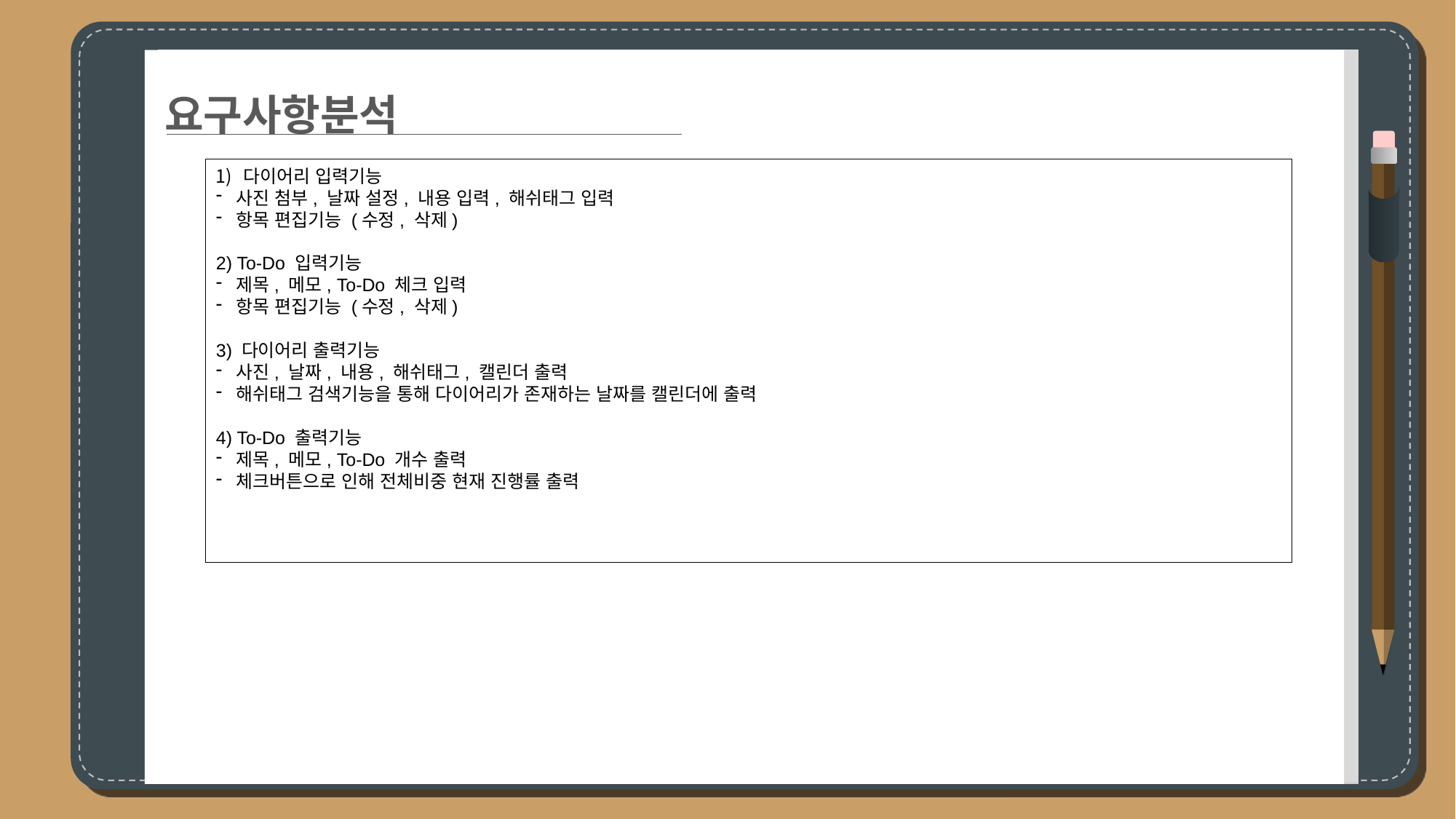

요구사항분석
다이어리 입력기능
사진 첨부, 날짜 설정, 내용 입력, 해쉬태그 입력
항목 편집기능 (수정, 삭제)

2) To-Do 입력기능
제목, 메모, To-Do 체크 입력
항목 편집기능 (수정, 삭제)

3) 다이어리 출력기능
사진, 날짜, 내용, 해쉬태그, 캘린더 출력
해쉬태그 검색기능을 통해 다이어리가 존재하는 날짜를 캘린더에 출력

4) To-Do 출력기능
제목, 메모, To-Do 개수 출력
체크버튼으로 인해 전체비중 현재 진행률 출력